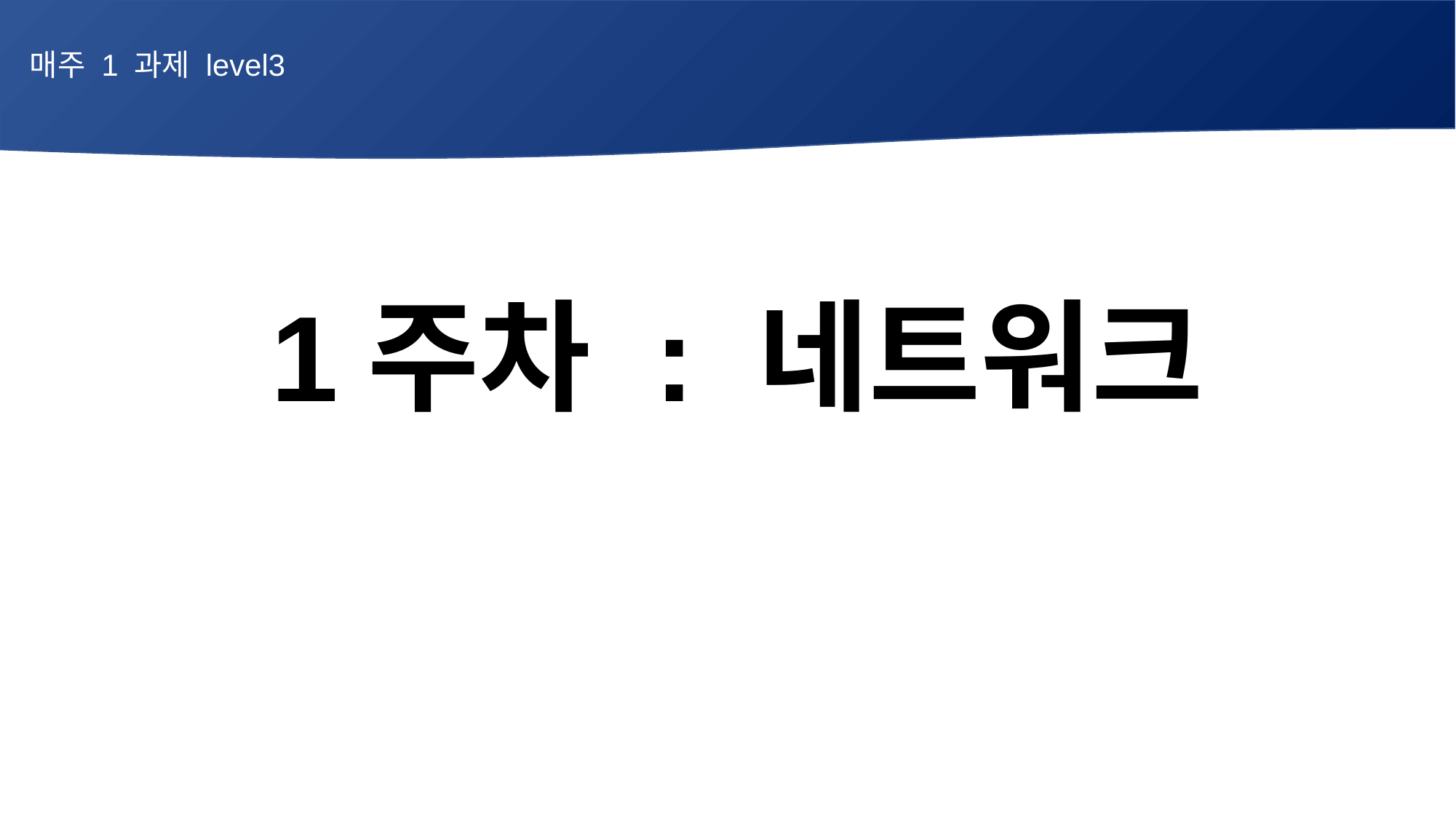

매주 1 과제 level3
1주차 : 네트워크